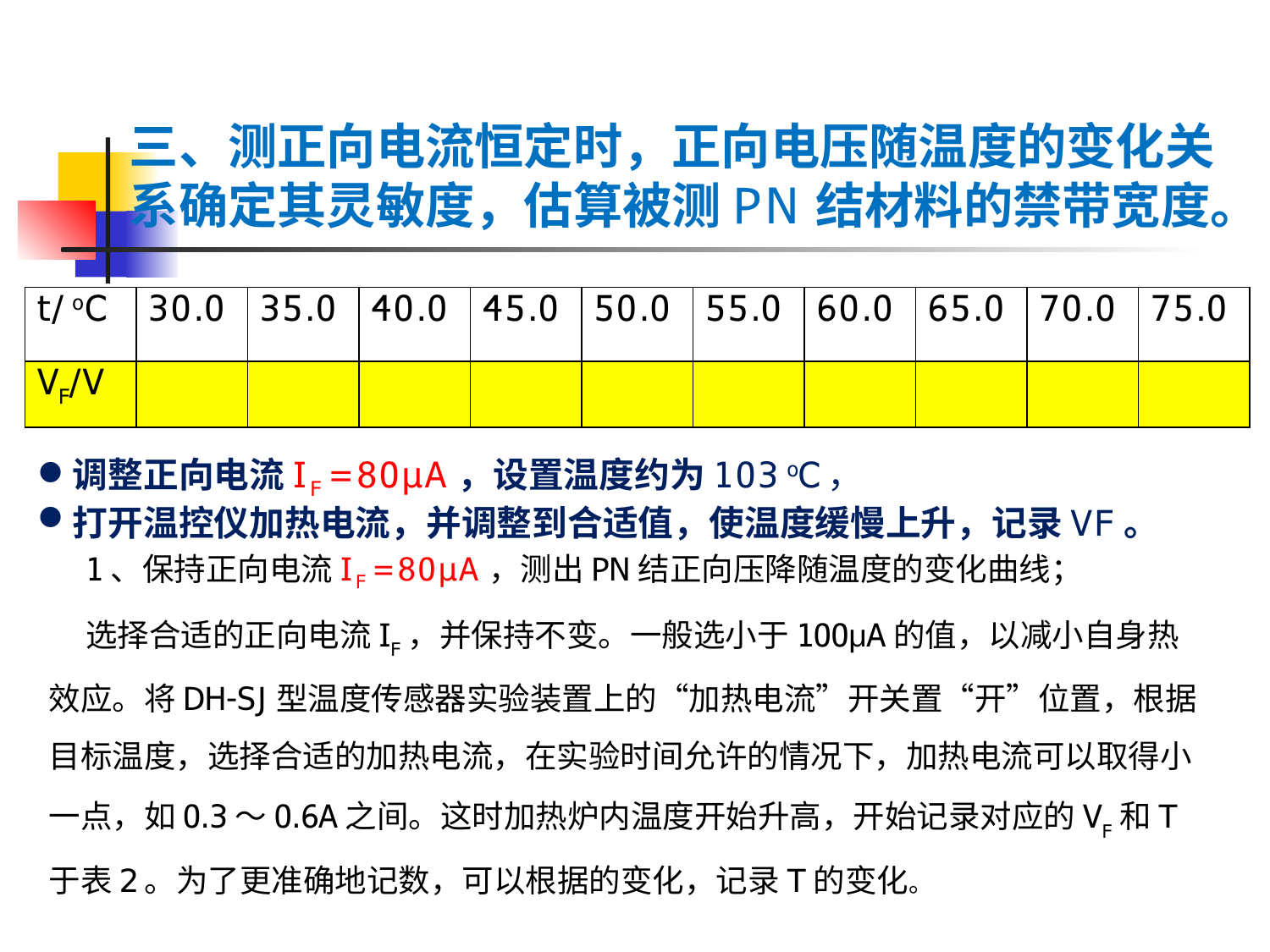

三、测正向电流恒定时，正向电压随温度的变化关系确定其灵敏度，估算被测PN结材料的禁带宽度。
| t/oC | 30.0 | 35.0 | 40.0 | 45.0 | 50.0 | 55.0 | 60.0 | 65.0 | 70.0 | 75.0 |
| --- | --- | --- | --- | --- | --- | --- | --- | --- | --- | --- |
| VF/V |  |  |  |  |  |  |  |  |  |  |
调整正向电流IF =80µA，设置温度约为103 oC，
打开温控仪加热电流，并调整到合适值，使温度缓慢上升，记录VF。

1、保持正向电流IF =80µA，测出PN结正向压降随温度的变化曲线；
选择合适的正向电流IF，并保持不变。一般选小于100μA的值，以减小自身热效应。将DH-SJ型温度传感器实验装置上的“加热电流”开关置“开”位置，根据目标温度，选择合适的加热电流，在实验时间允许的情况下，加热电流可以取得小一点，如0.3～0.6A之间。这时加热炉内温度开始升高，开始记录对应的VF和T于表2。为了更准确地记数，可以根据的变化，记录T的变化。